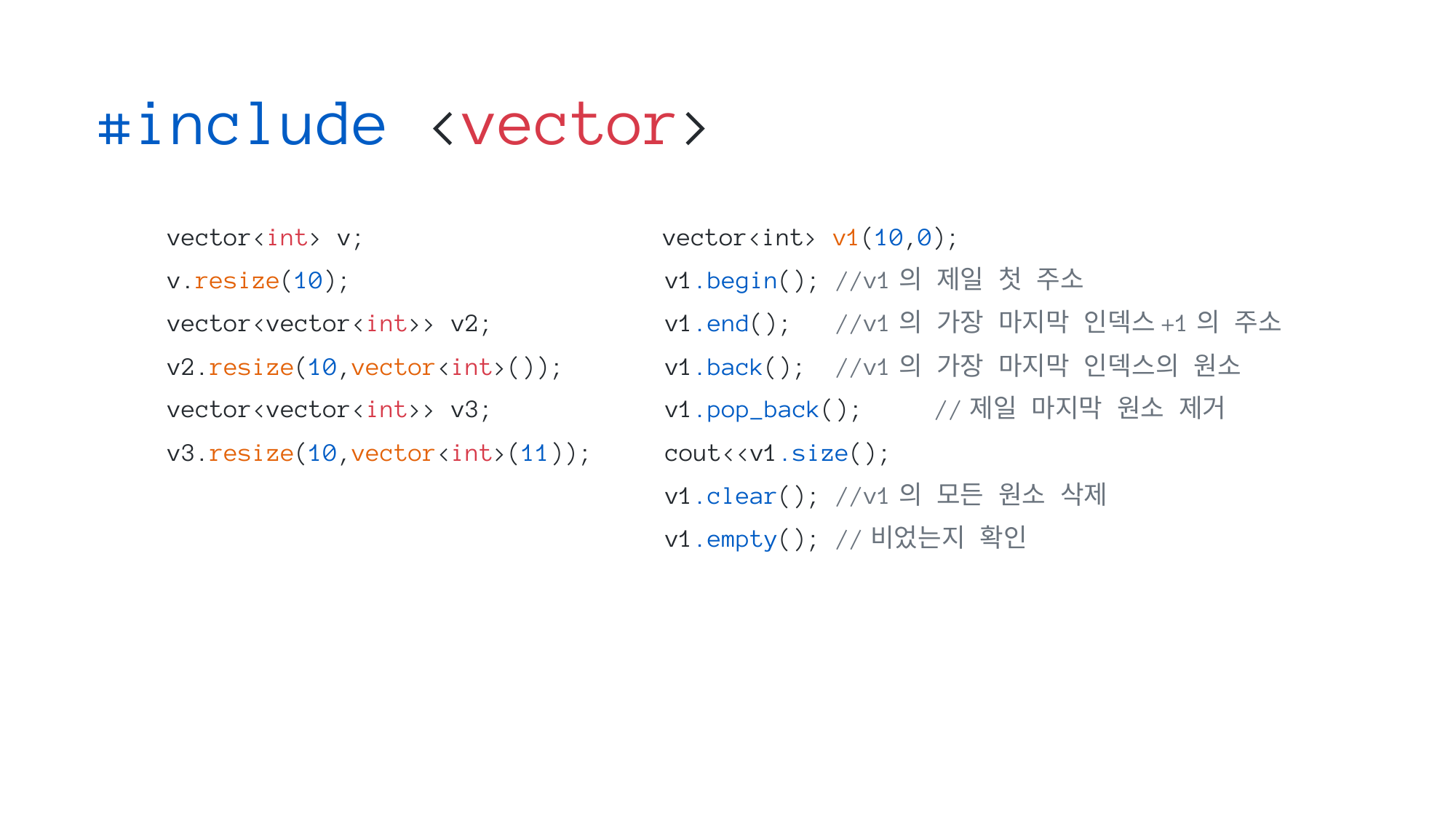

# #include <vector>
    vector<int> v;
    v.resize(10);
    vector<vector<int>> v2;
    v2.resize(10,vector<int>());
    vector<vector<int>> v3;
    v3.resize(10,vector<int>(11));

vector<int> v1(10,0);
    v1.begin(); //v1의 제일 첫 주소
    v1.end();   //v1의 가장 마지막 인덱스+1의 주소
    v1.back();  //v1의 가장 마지막 인덱스의 원소
    v1.pop_back();     //제일 마지막 원소 제거
    cout<<v1.size();
    v1.clear(); //v1의 모든 원소 삭제
    v1.empty(); //비었는지 확인